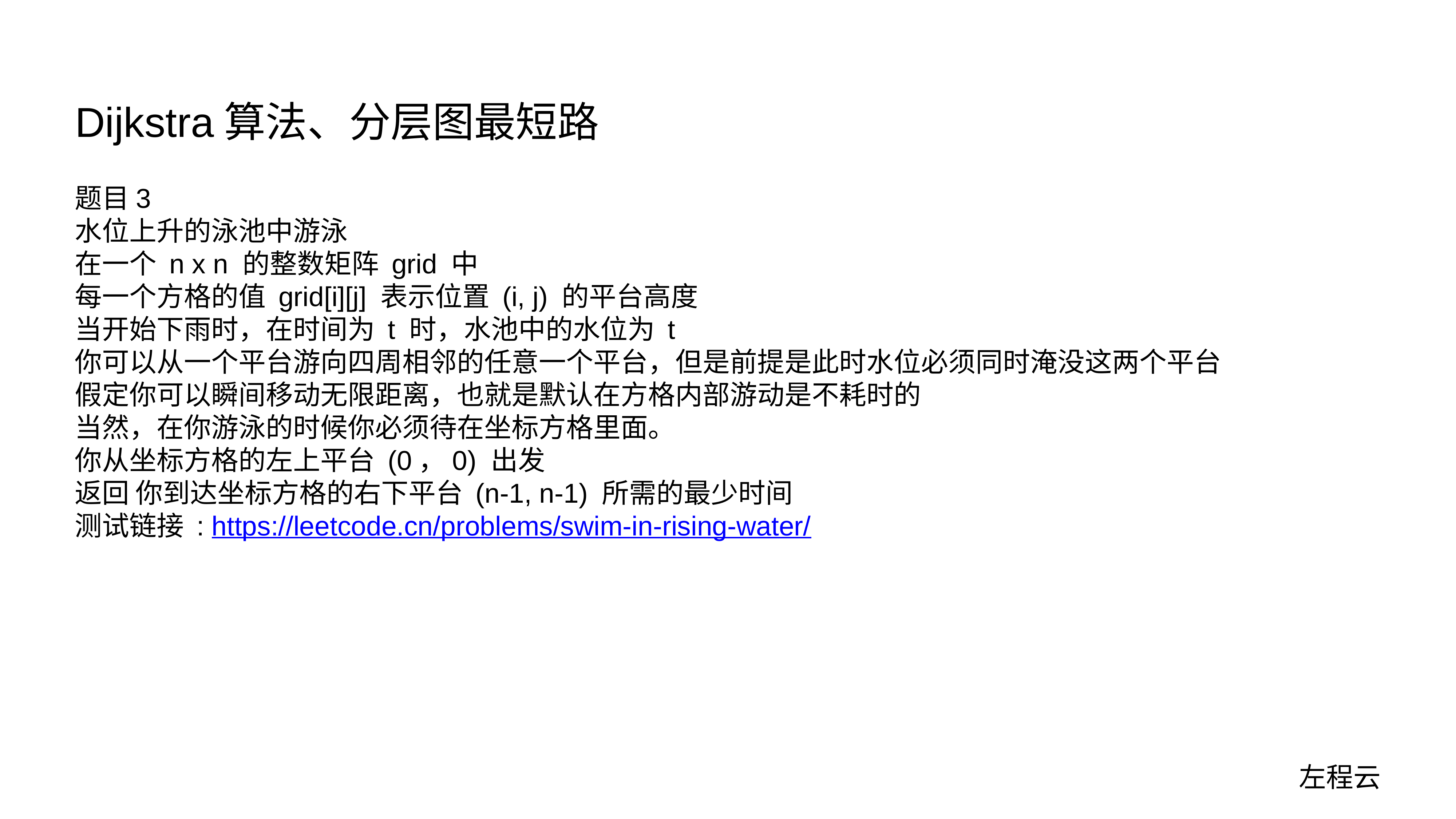

# Dijkstra算法、分层图最短路
题目3
水位上升的泳池中游泳
在一个 n x n 的整数矩阵 grid 中
每一个方格的值 grid[i][j] 表示位置 (i, j) 的平台高度
当开始下雨时，在时间为 t 时，水池中的水位为 t
你可以从一个平台游向四周相邻的任意一个平台，但是前提是此时水位必须同时淹没这两个平台
假定你可以瞬间移动无限距离，也就是默认在方格内部游动是不耗时的
当然，在你游泳的时候你必须待在坐标方格里面。
你从坐标方格的左上平台 (0，0) 出发
返回 你到达坐标方格的右下平台 (n-1, n-1) 所需的最少时间
测试链接 : https://leetcode.cn/problems/swim-in-rising-water/
左程云